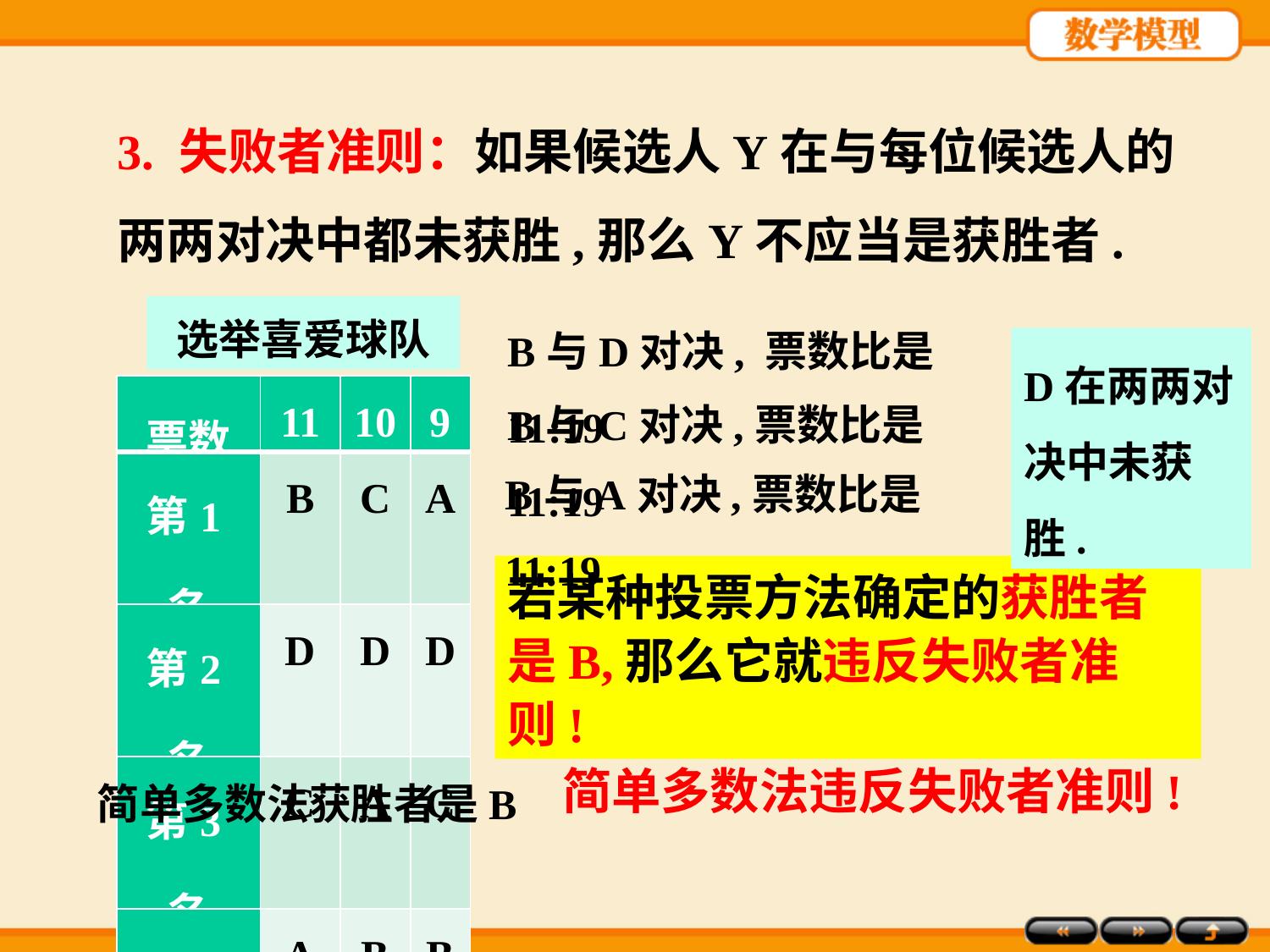

3. 失败者准则：如果候选人Y在与每位候选人的两两对决中都未获胜,那么Y不应当是获胜者.
B与D对决, 票数比是11:19
选举喜爱球队
D在两两对决中未获胜.
B与C对决,票数比是11:19
| 票数 | 11 | 10 | 9 |
| --- | --- | --- | --- |
| 第1名 | B | C | A |
| 第2名 | D | D | D |
| 第3名 | C | A | C |
| 第4名 | A | B | B |
B与A对决,票数比是11:19
若某种投票方法确定的获胜者是B,那么它就违反失败者准则!
简单多数法获胜者是B
简单多数法违反失败者准则!